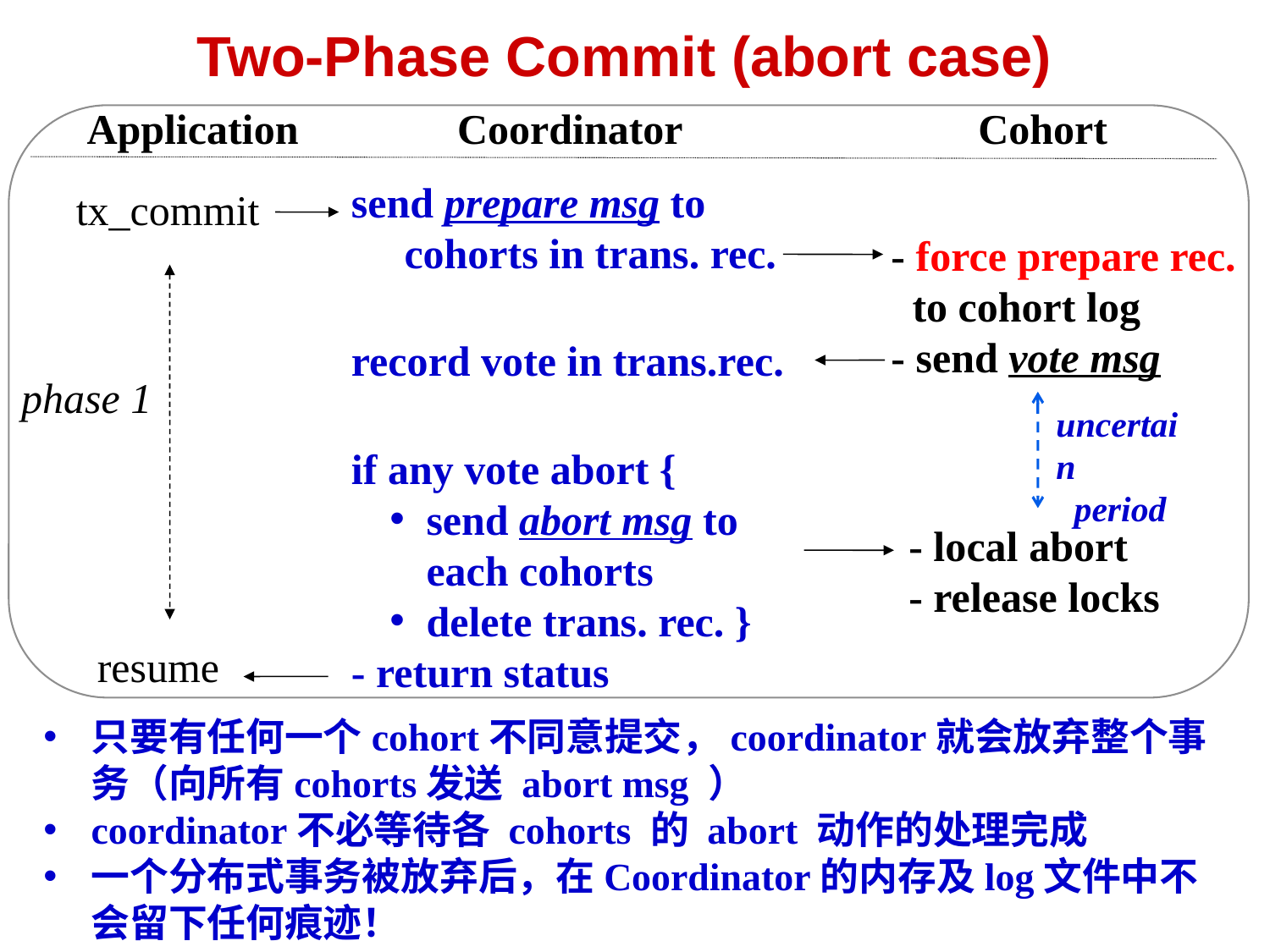

# Two-Phase Commit (abort case)
  Application               Coordinator                            Cohort

send prepare msg to
     cohorts in trans. rec.
tx_commit

  resume

- force prepare rec.
  to cohort log
- send vote msg

record vote in trans.rec.

phase 1
uncertain
  period

if any vote abort {
send abort msg to each cohorts
delete trans. rec. }
- return status
- local abort
- release locks

只要有任何一个cohort不同意提交，coordinator就会放弃整个事务（向所有cohorts发送 abort msg ）
coordinator不必等待各 cohorts 的 abort 动作的处理完成
一个分布式事务被放弃后，在Coordinator的内存及log文件中不会留下任何痕迹！